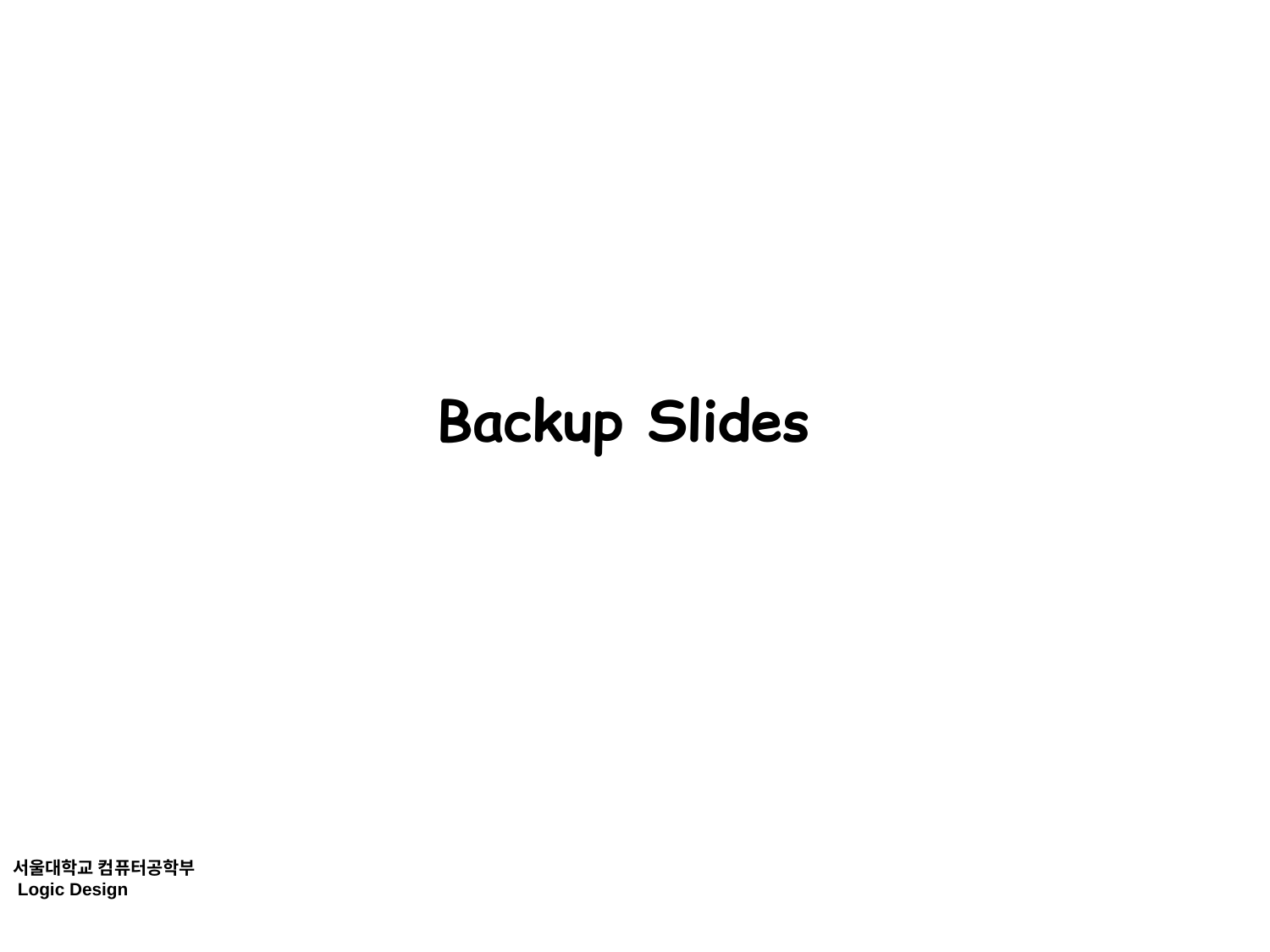

#

Backup Slides
서울대학교 컴퓨터공학부
 Logic Design                                                                                                                                                                                                               Chap1.49